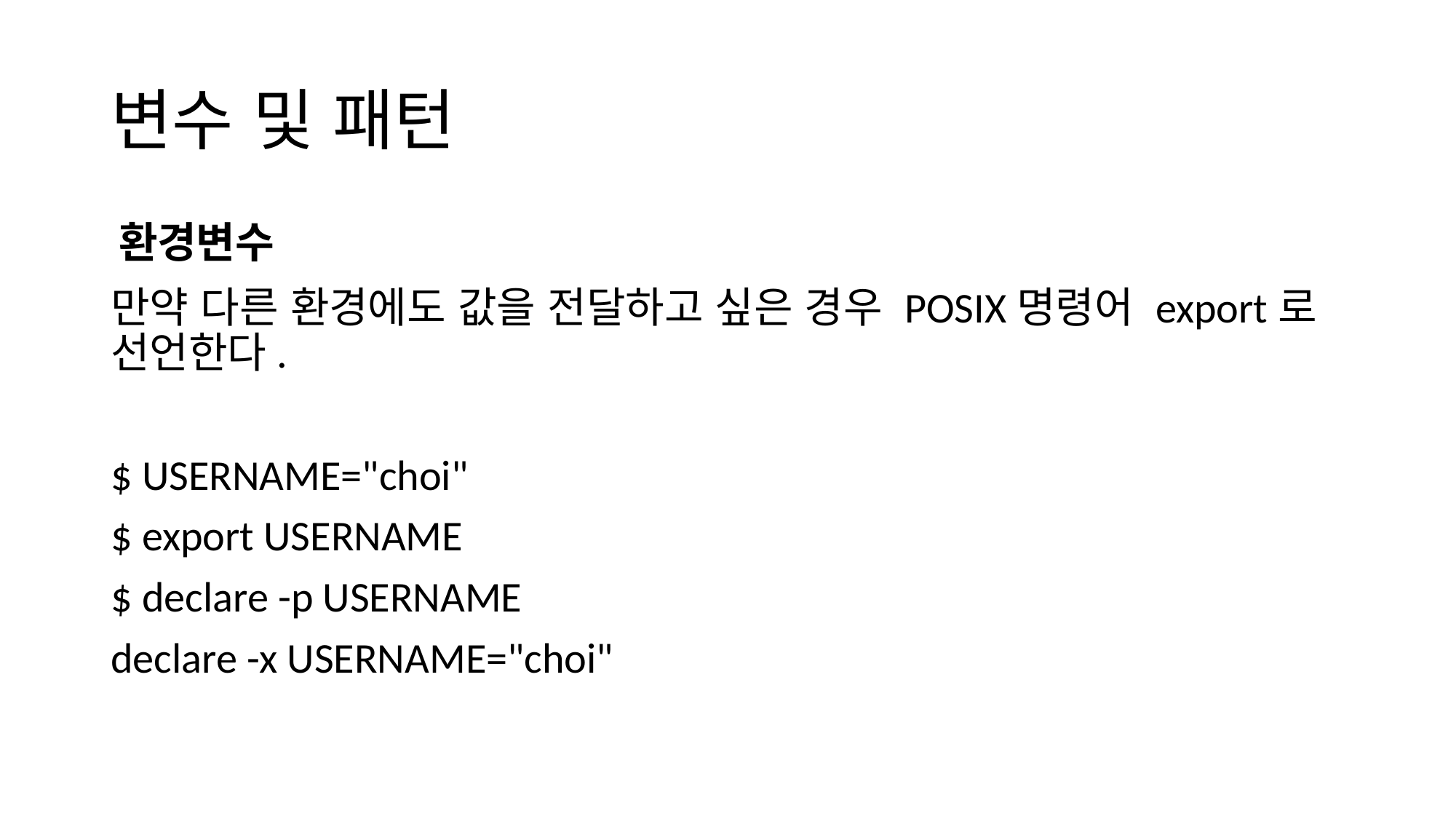

# 변수 및 패턴
환경변수
만약 다른 환경에도 값을 전달하고 싶은 경우 POSIX명령어 export로 선언한다.

$ USERNAME="choi"
$ export USERNAME
$ declare -p USERNAME
declare -x USERNAME="choi"